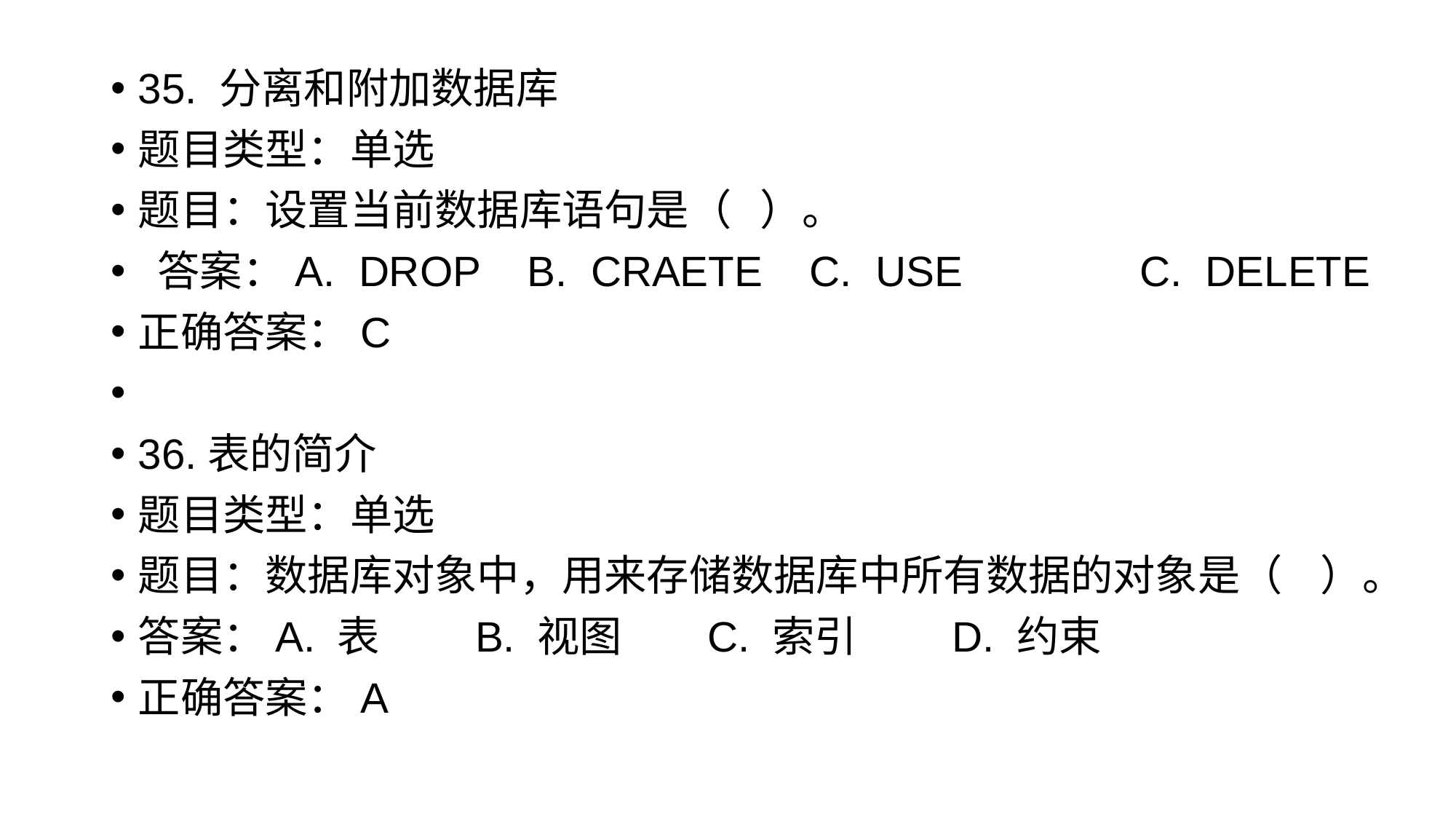

#
35. 分离和附加数据库
题目类型：单选
题目：设置当前数据库语句是（   ）。
 答案：A.  DROP    B.  CRAETE    C.  USE               C.  DELETE
正确答案：C

36.表的简介
题目类型：单选
题目：数据库对象中，用来存储数据库中所有数据的对象是（    ）。
答案：A. 表         B. 视图        C. 索引         D. 约束
正确答案：A